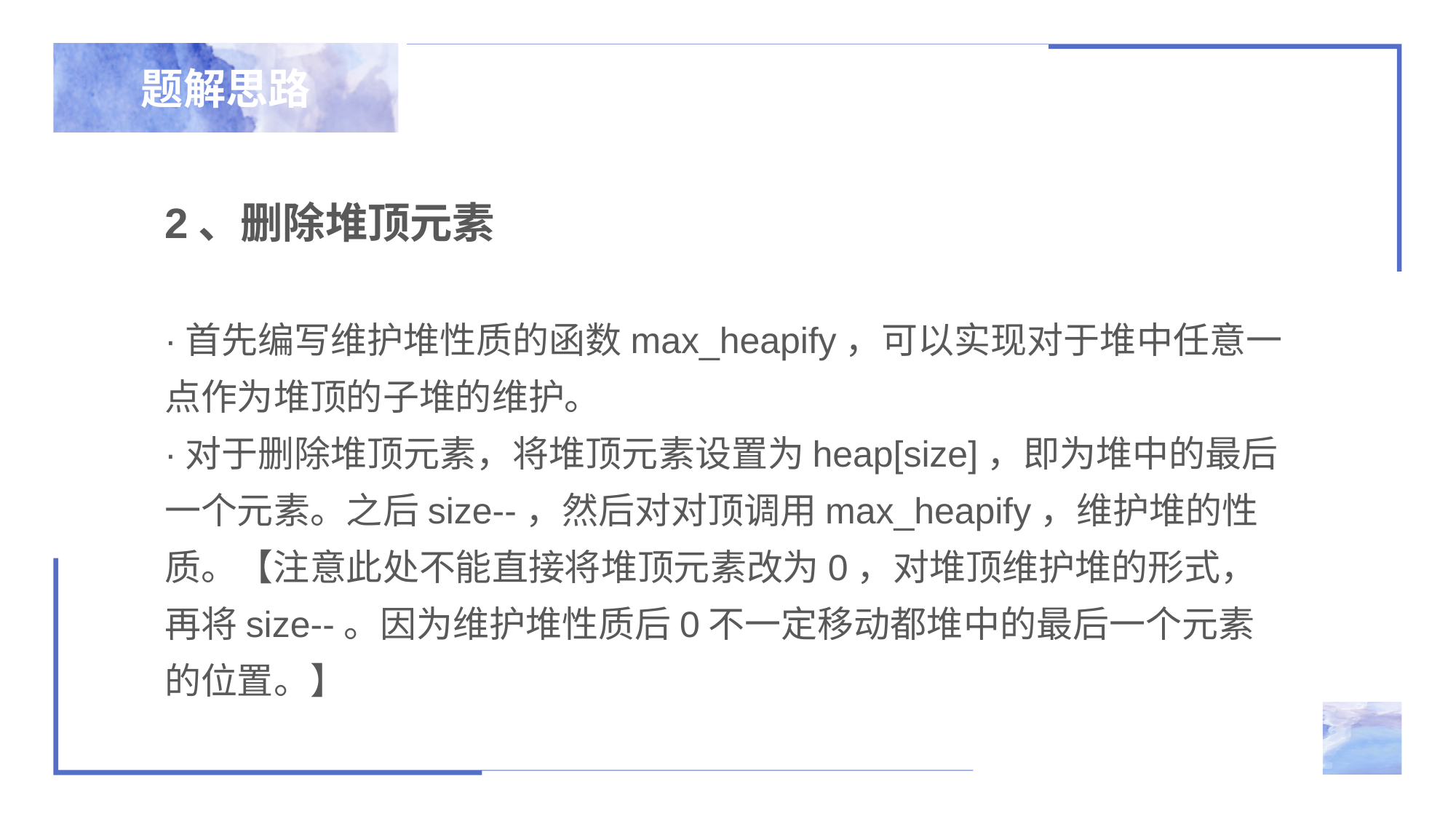

题解思路

2、删除堆顶元素

·首先编写维护堆性质的函数max_heapify，可以实现对于堆中任意一点作为堆顶的子堆的维护。
·对于删除堆顶元素，将堆顶元素设置为heap[size]，即为堆中的最后一个元素。之后size--，然后对对顶调用max_heapify，维护堆的性质。【注意此处不能直接将堆顶元素改为0，对堆顶维护堆的形式，再将size--。因为维护堆性质后0不一定移动都堆中的最后一个元素的位置。】